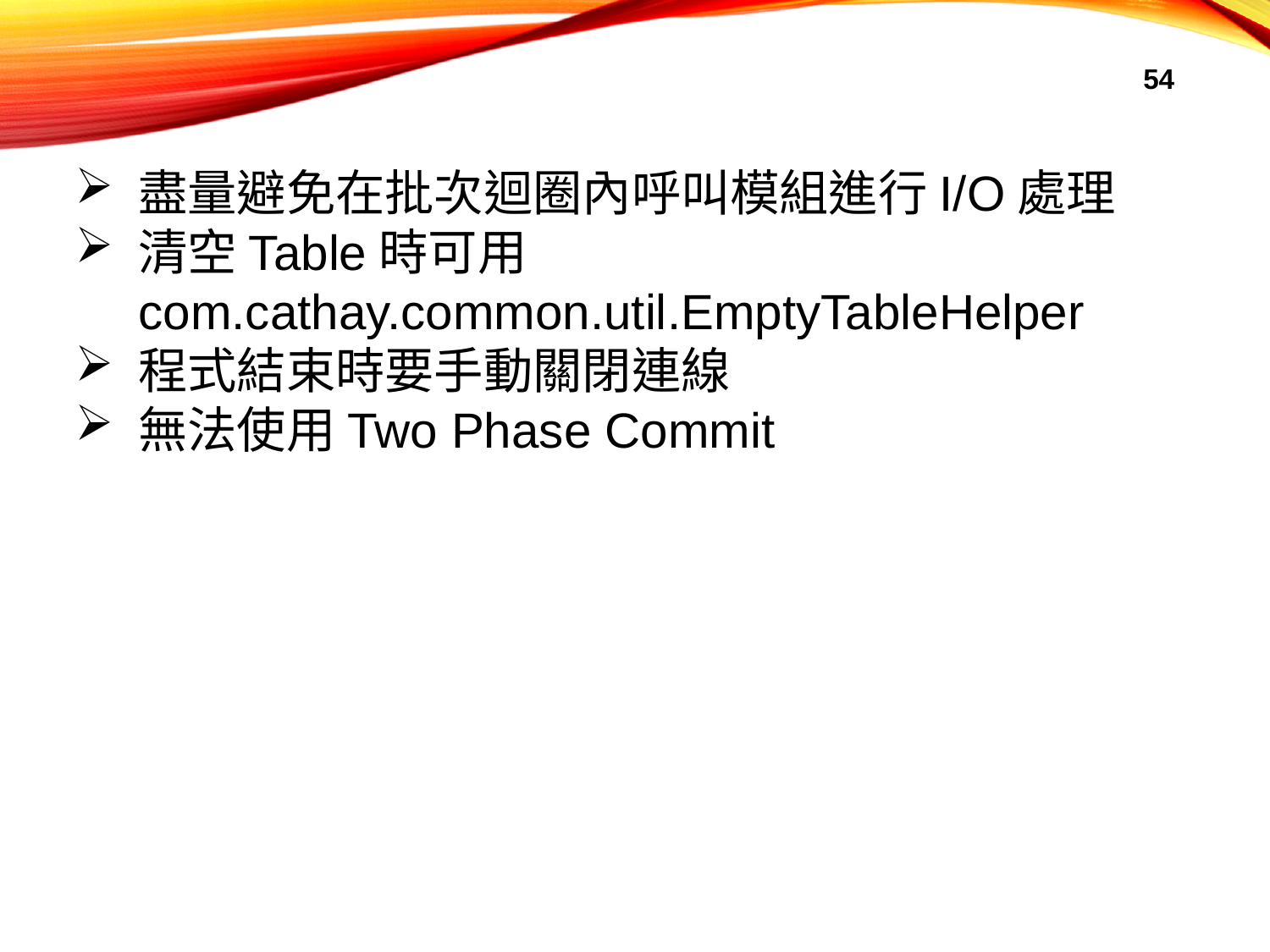

54
盡量避免在批次迴圈內呼叫模組進行I/O處理
清空Table時可用com.cathay.common.util.EmptyTableHelper
程式結束時要手動關閉連線
無法使用Two Phase Commit